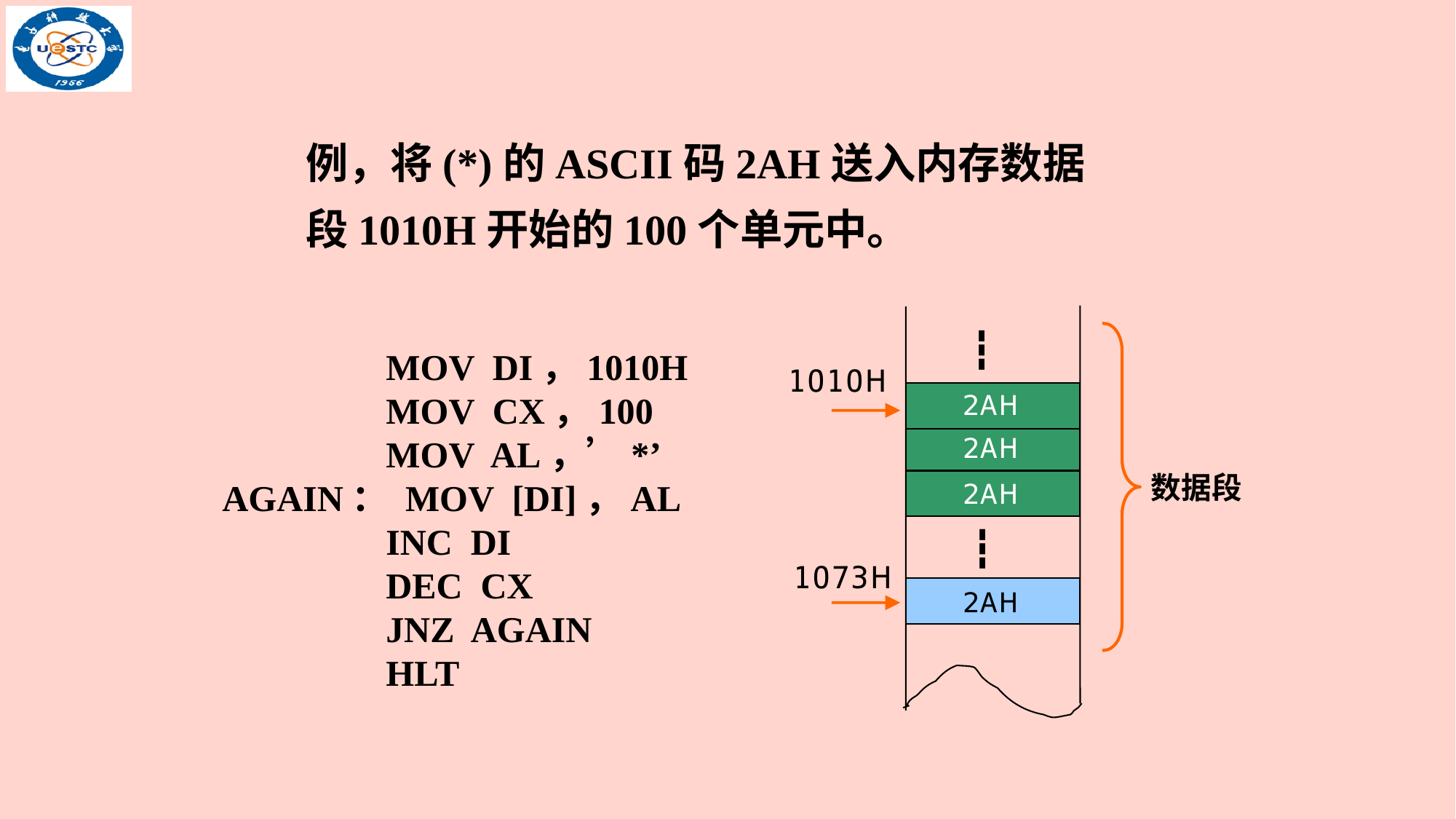

例，将(*)的ASCII码2AH送入内存数据段1010H开始的100个单元中。

┇

┇

1010H
2AH

2AH
数据段
2AH
1073H
2AH

                  MOV  DI，1010H
                  MOV  CX，100
                  MOV  AL，’*’
AGAIN： MOV  [DI]，AL
                  INC  DI
                  DEC  CX
                  JNZ  AGAIN
                  HLT